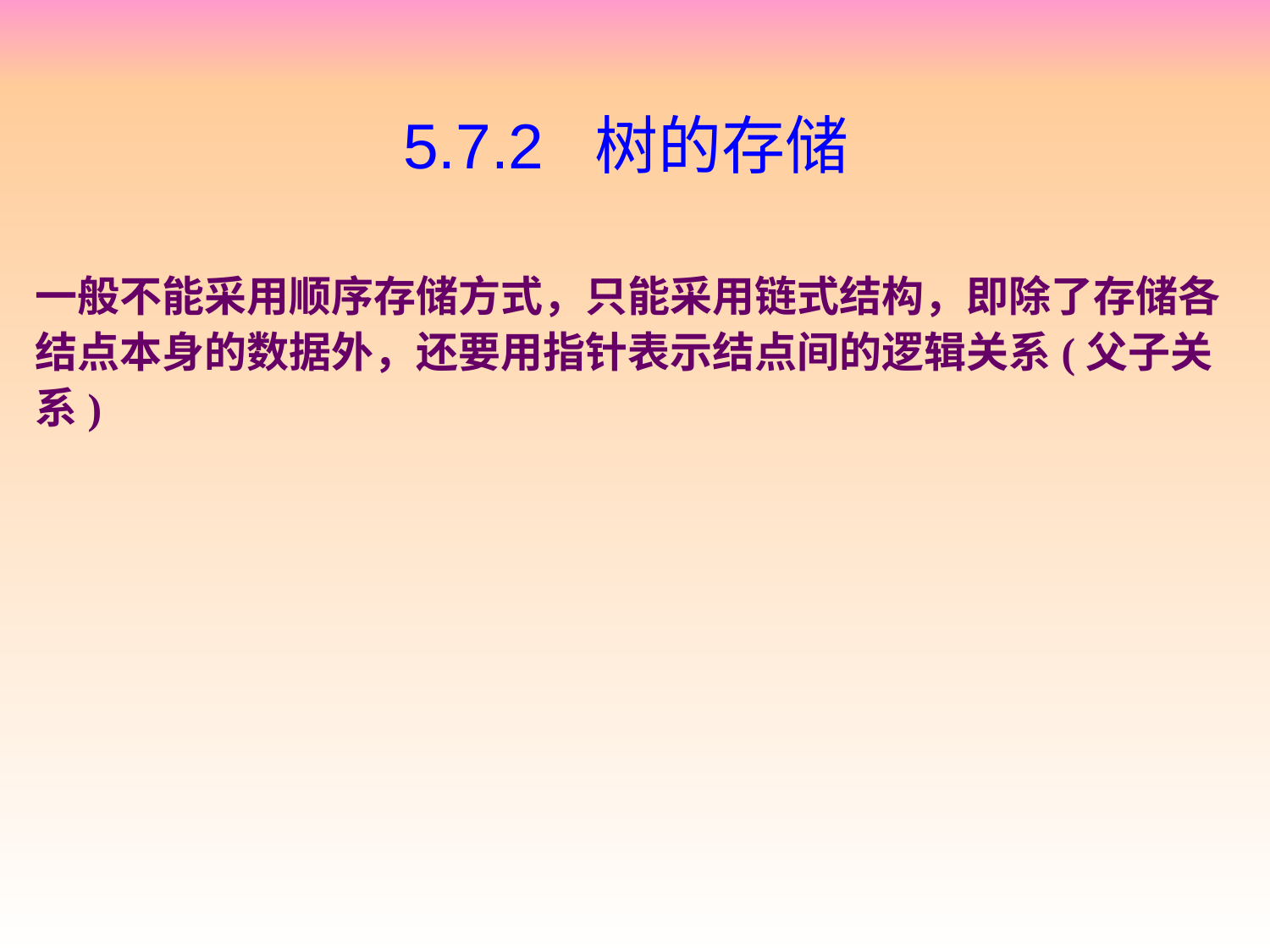

# 5.7.2  树的存储
一般不能采用顺序存储方式，只能采用链式结构，即除了存储各结点本身的数据外，还要用指针表示结点间的逻辑关系(父子关系)